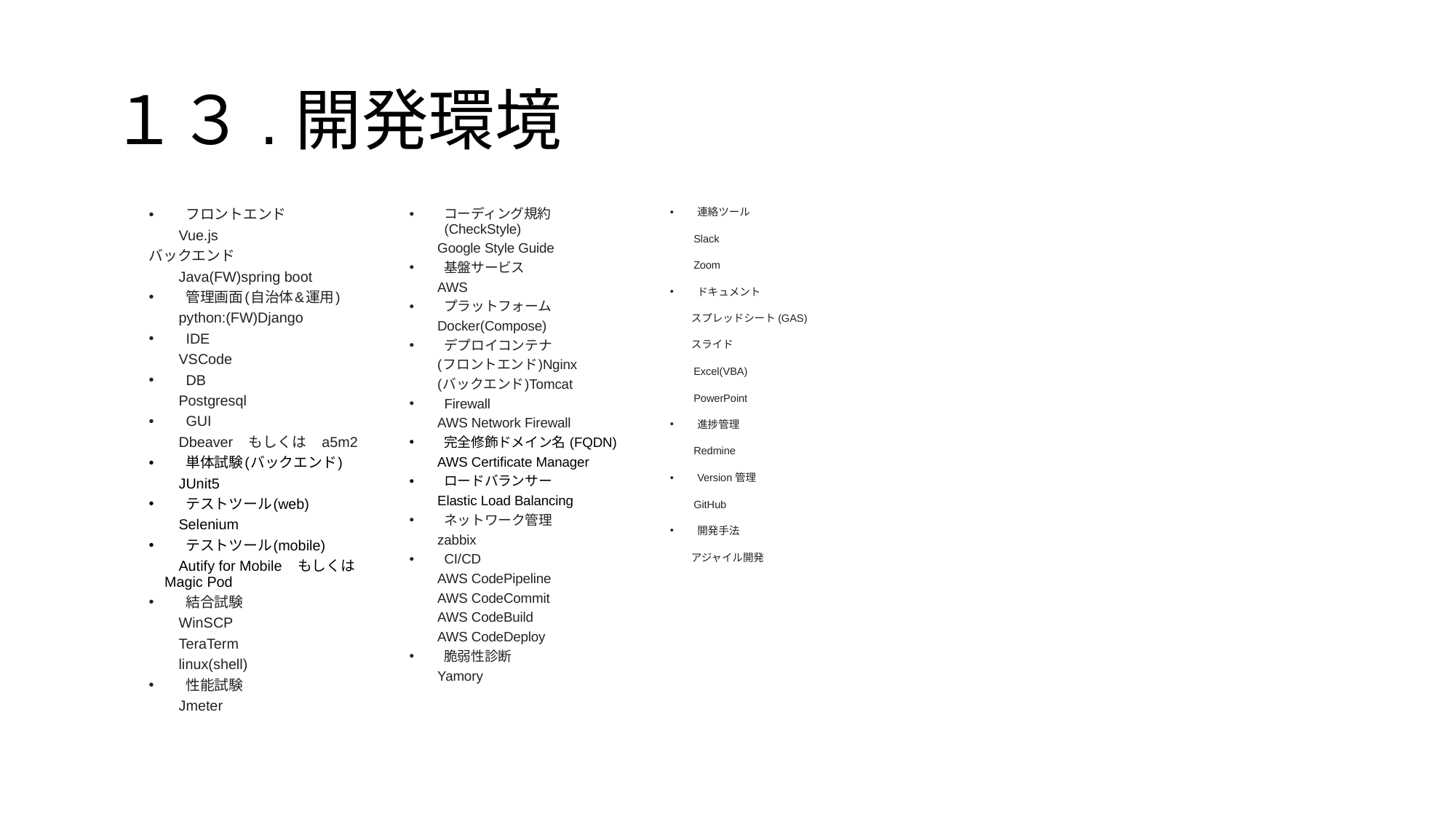

# １３.開発環境
連絡ツール
　　Slack
　　Zoom
ドキュメント
　　スプレッドシート(GAS)
　　スライド
　　Excel(VBA)
　　PowerPoint
進捗管理
　　Redmine
Version管理
　　GitHub
開発手法
　　アジャイル開発
フロントエンド
　　Vue.js
バックエンド
　　Java(FW)spring boot
管理画面(自治体&運用)
　　python:(FW)Django
IDE
　　VSCode
DB
　　Postgresql
GUI
　　Dbeaver　もしくは　a5m2
単体試験(バックエンド)
　　JUnit5
テストツール(web)
　　Selenium
テストツール(mobile)
　　Autify for Mobile　もしくは　Magic Pod
結合試験
　　WinSCP
　　TeraTerm
　　linux(shell)
性能試験
　　Jmeter
コーディング規約(CheckStyle)
　　Google Style Guide
基盤サービス
　　AWS
プラットフォーム
　　Docker(Compose)
デプロイコンテナ
　　(フロントエンド)Nginx
　　(バックエンド)Tomcat
Firewall
　　AWS Network Firewall
完全修飾ドメイン名 (FQDN)
　　AWS Certificate Manager
ロードバランサー
　　Elastic Load Balancing
ネットワーク管理
　　zabbix
CI/CD
　　AWS CodePipeline
　　AWS CodeCommit
　　AWS CodeBuild
　　AWS CodeDeploy
脆弱性診断
　　Yamory